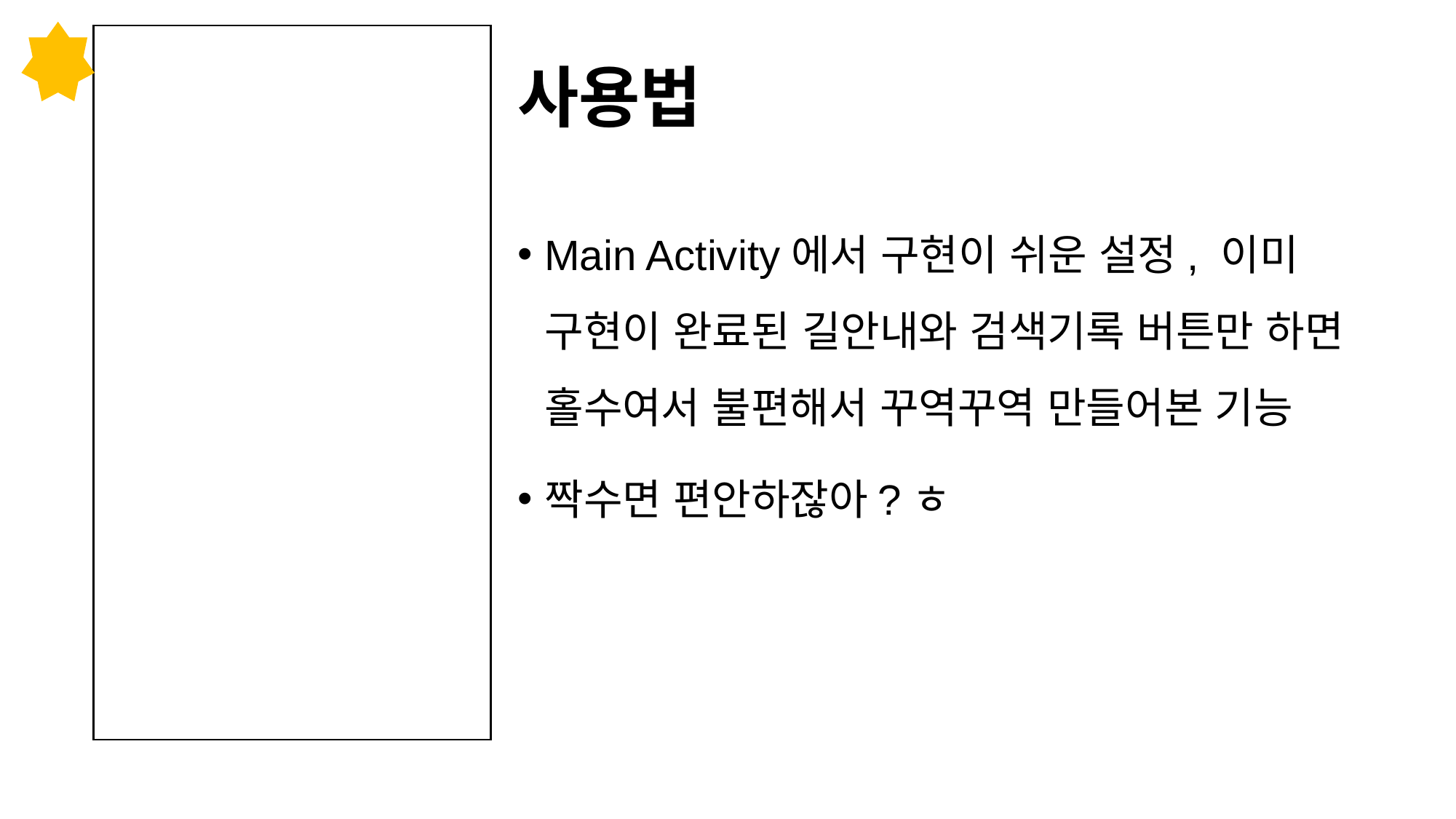

# 사용법
Main Activity에서 구현이 쉬운 설정, 이미 구현이 완료된 길안내와 검색기록 버튼만 하면 홀수여서 불편해서 꾸역꾸역 만들어본 기능
짝수면 편안하잖아?ㅎ